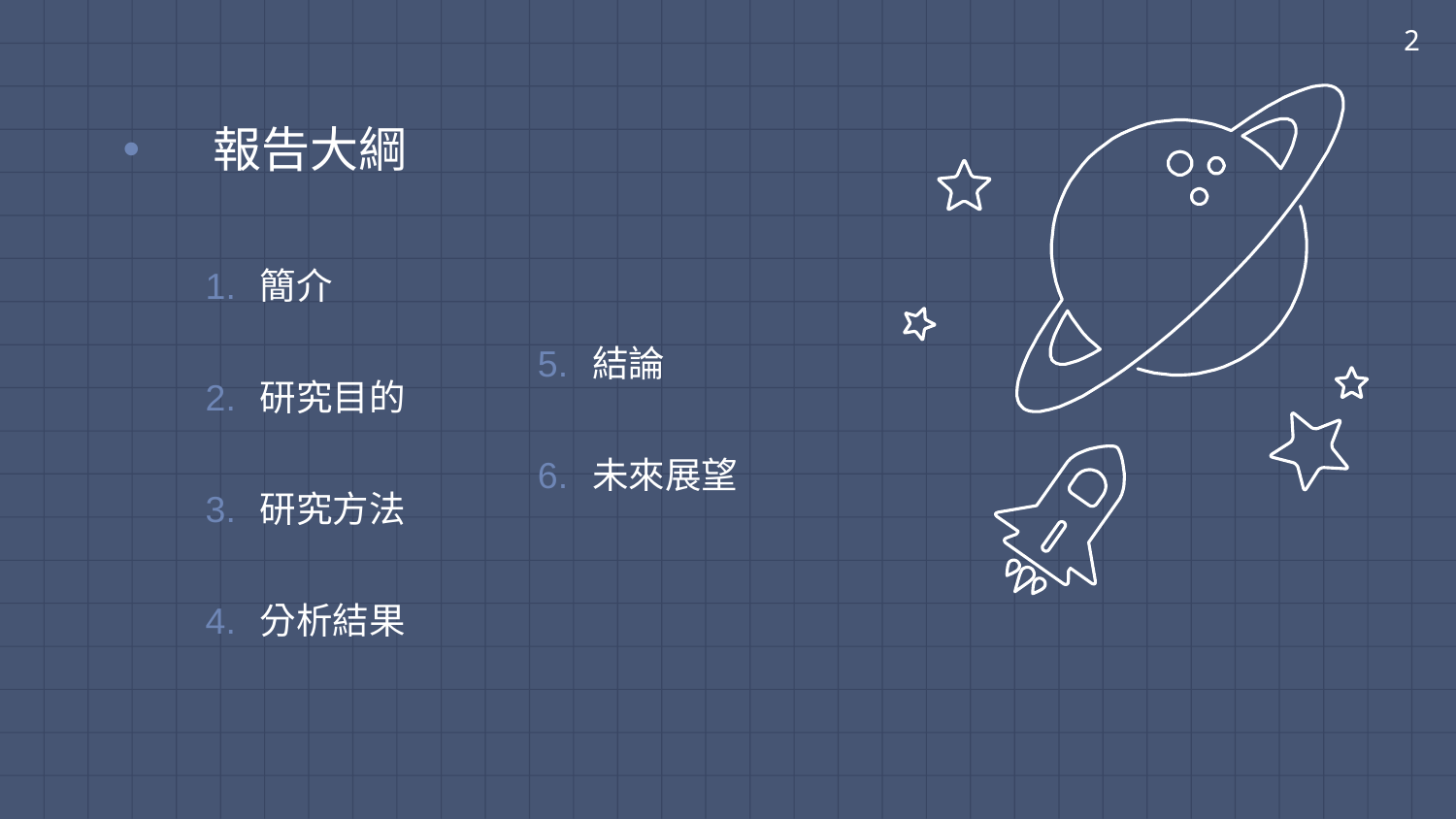

2

   報告大綱

簡介

研究目的

研究方法

分析結果

結論

未來展望